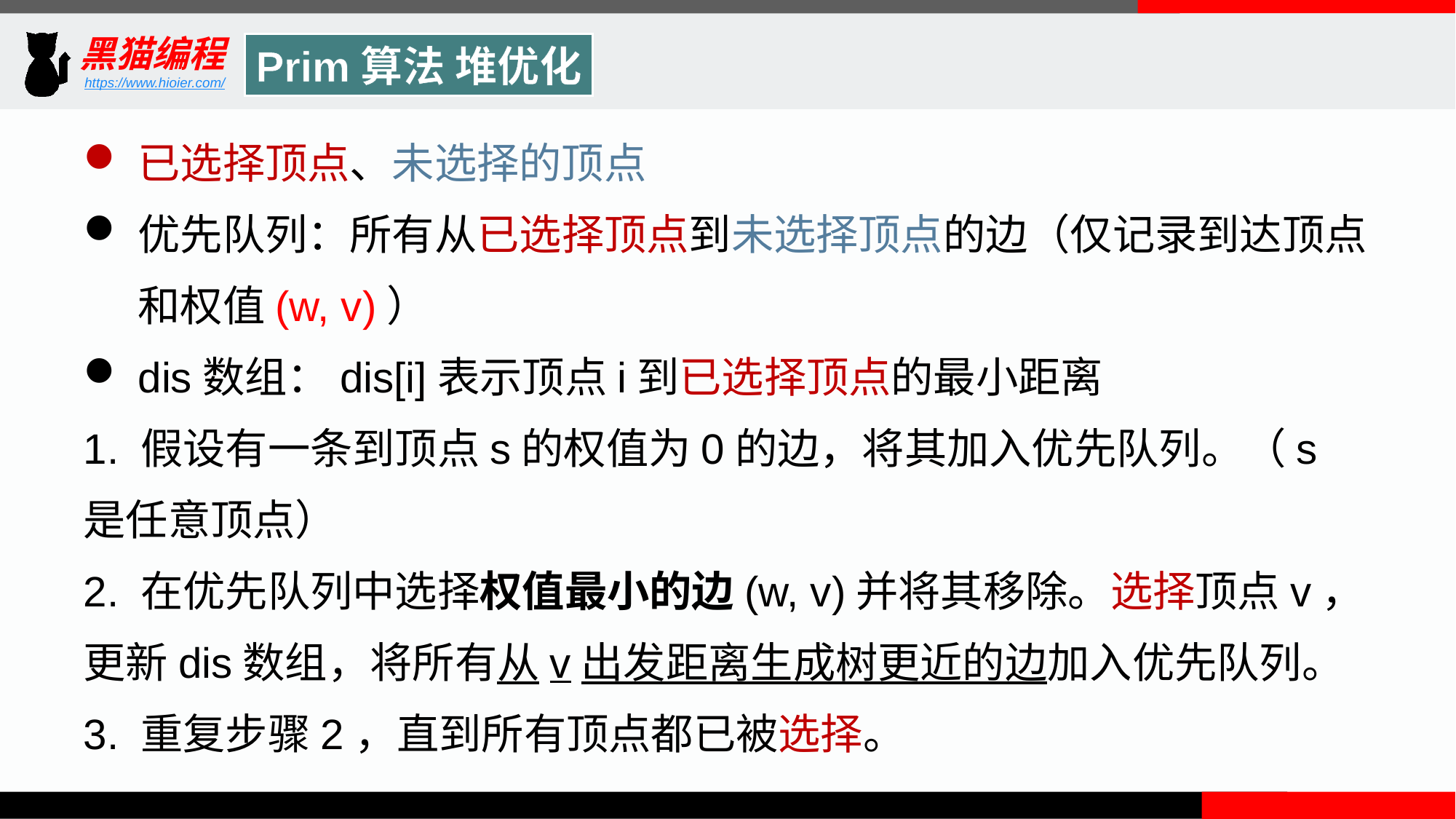

Prim算法 堆优化
已选择顶点、未选择的顶点
优先队列：所有从已选择顶点到未选择顶点的边（仅记录到达顶点和权值(w, v)）
dis数组：dis[i]表示顶点i到已选择顶点的最小距离
1. 假设有一条到顶点s的权值为0的边，将其加入优先队列。（s是任意顶点）
2. 在优先队列中选择权值最小的边(w, v)并将其移除。选择顶点v，更新dis数组，将所有从v出发距离生成树更近的边加入优先队列。
3. 重复步骤2，直到所有顶点都已被选择。